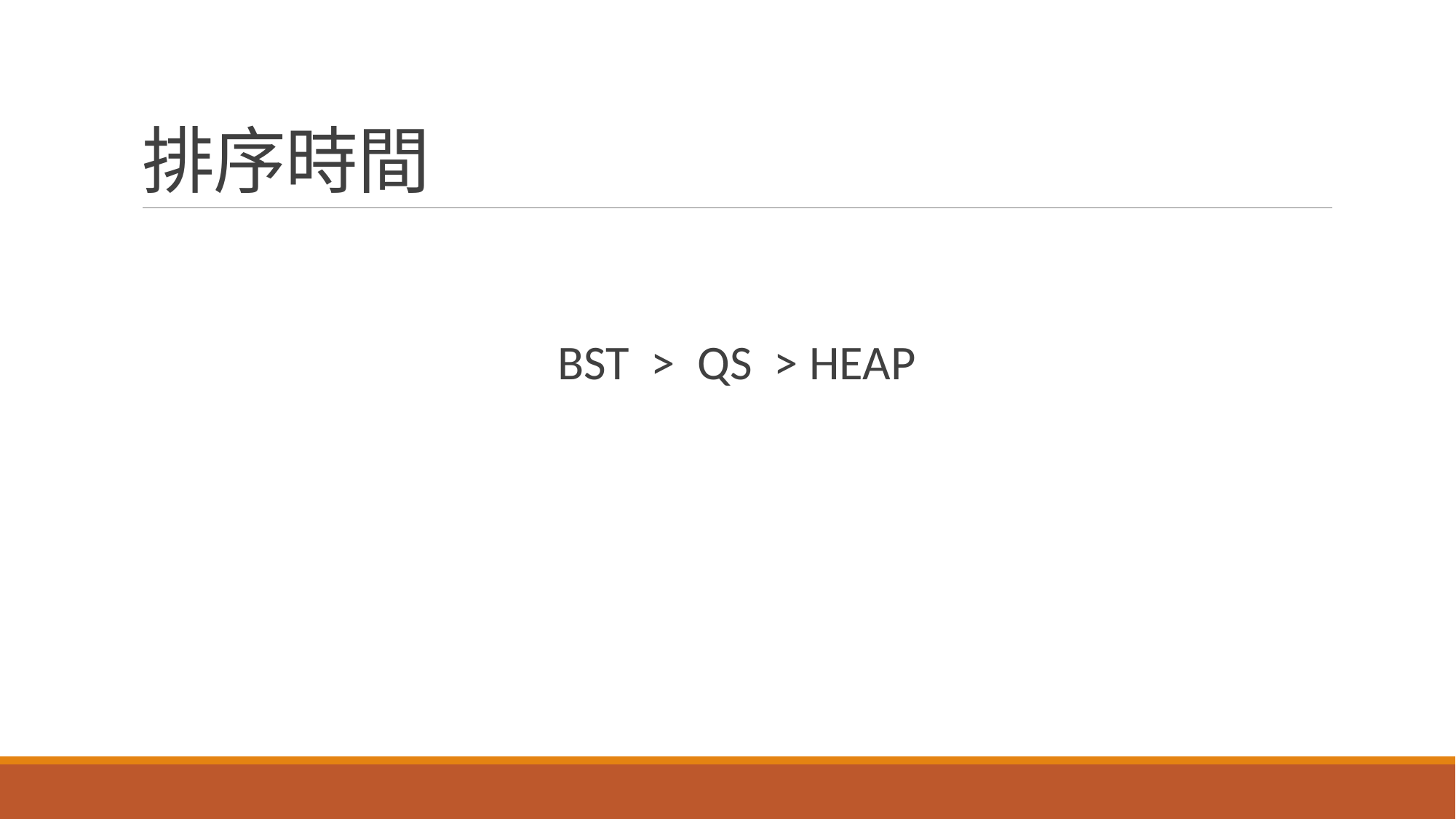

# 排序時間

BST  >  QS  > HEAP